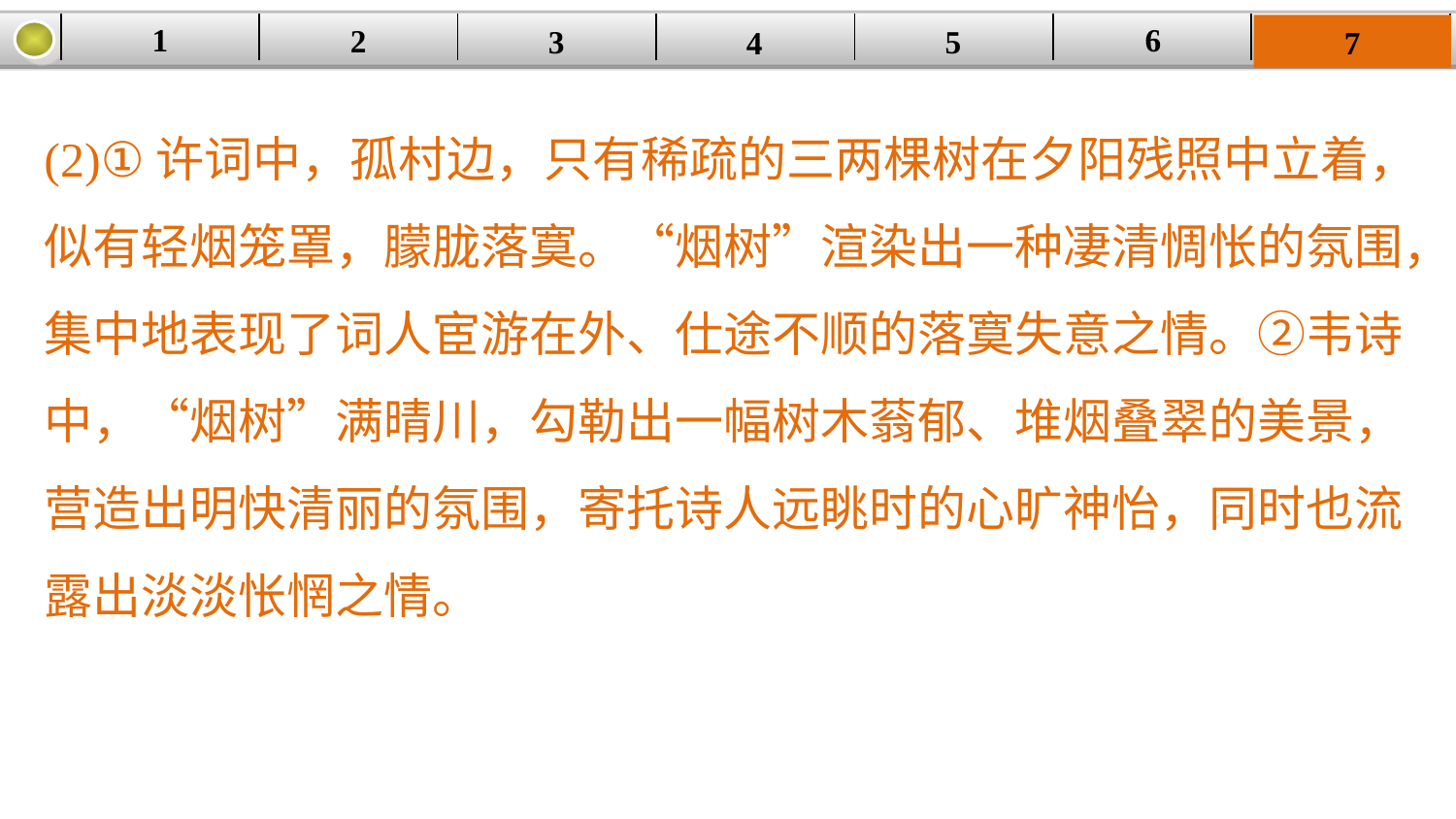

1
6
2
|  |  |  |  |  |  |  |
| --- | --- | --- | --- | --- | --- | --- |
3
5
7
4

(2)①许词中，孤村边，只有稀疏的三两棵树在夕阳残照中立着，似有轻烟笼罩，朦胧落寞。“烟树”渲染出一种凄清惆怅的氛围，集中地表现了词人宦游在外、仕途不顺的落寞失意之情。②韦诗中，“烟树”满晴川，勾勒出一幅树木蓊郁、堆烟叠翠的美景，营造出明快清丽的氛围，寄托诗人远眺时的心旷神怡，同时也流露出淡淡怅惘之情。